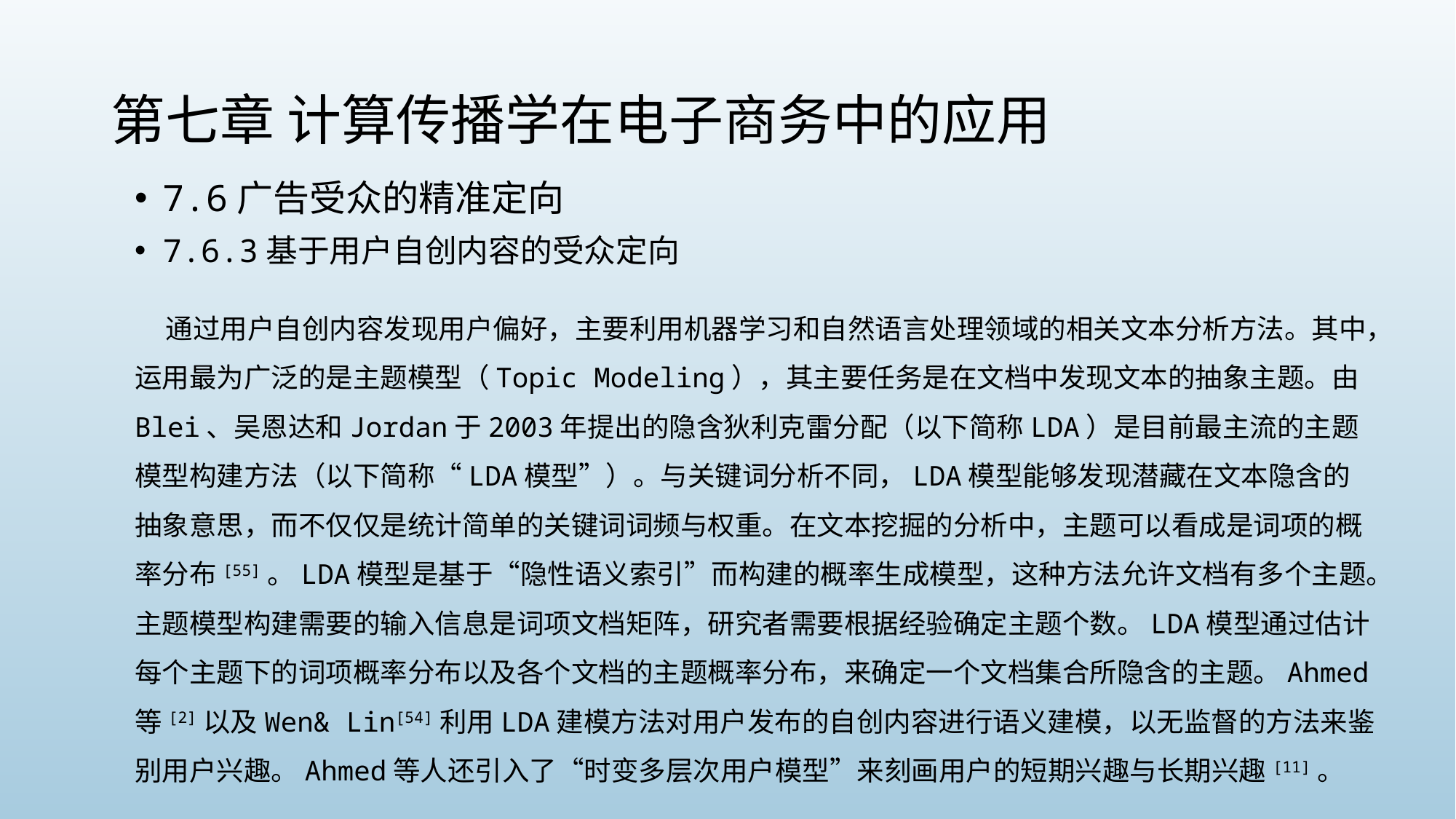

# 第七章 计算传播学在电子商务中的应用
7.6广告受众的精准定向
7.6.3基于用户自创内容的受众定向
    通过用户自创内容发现用户偏好，主要利用机器学习和自然语言处理领域的相关文本分析方法。其中，运用最为广泛的是主题模型（Topic Modeling），其主要任务是在文档中发现文本的抽象主题。由Blei、吴恩达和Jordan于2003年提出的隐含狄利克雷分配（以下简称LDA）是目前最主流的主题模型构建方法（以下简称“LDA模型”）。与关键词分析不同，LDA模型能够发现潜藏在文本隐含的抽象意思，而不仅仅是统计简单的关键词词频与权重。在文本挖掘的分析中，主题可以看成是词项的概率分布[55]。LDA模型是基于“隐性语义索引”而构建的概率生成模型，这种方法允许文档有多个主题。主题模型构建需要的输入信息是词项文档矩阵，研究者需要根据经验确定主题个数。LDA模型通过估计每个主题下的词项概率分布以及各个文档的主题概率分布，来确定一个文档集合所隐含的主题。Ahmed等[2]以及Wen& Lin[54]利用LDA建模方法对用户发布的自创内容进行语义建模，以无监督的方法来鉴别用户兴趣。Ahmed等人还引入了“时变多层次用户模型”来刻画用户的短期兴趣与长期兴趣[11]。